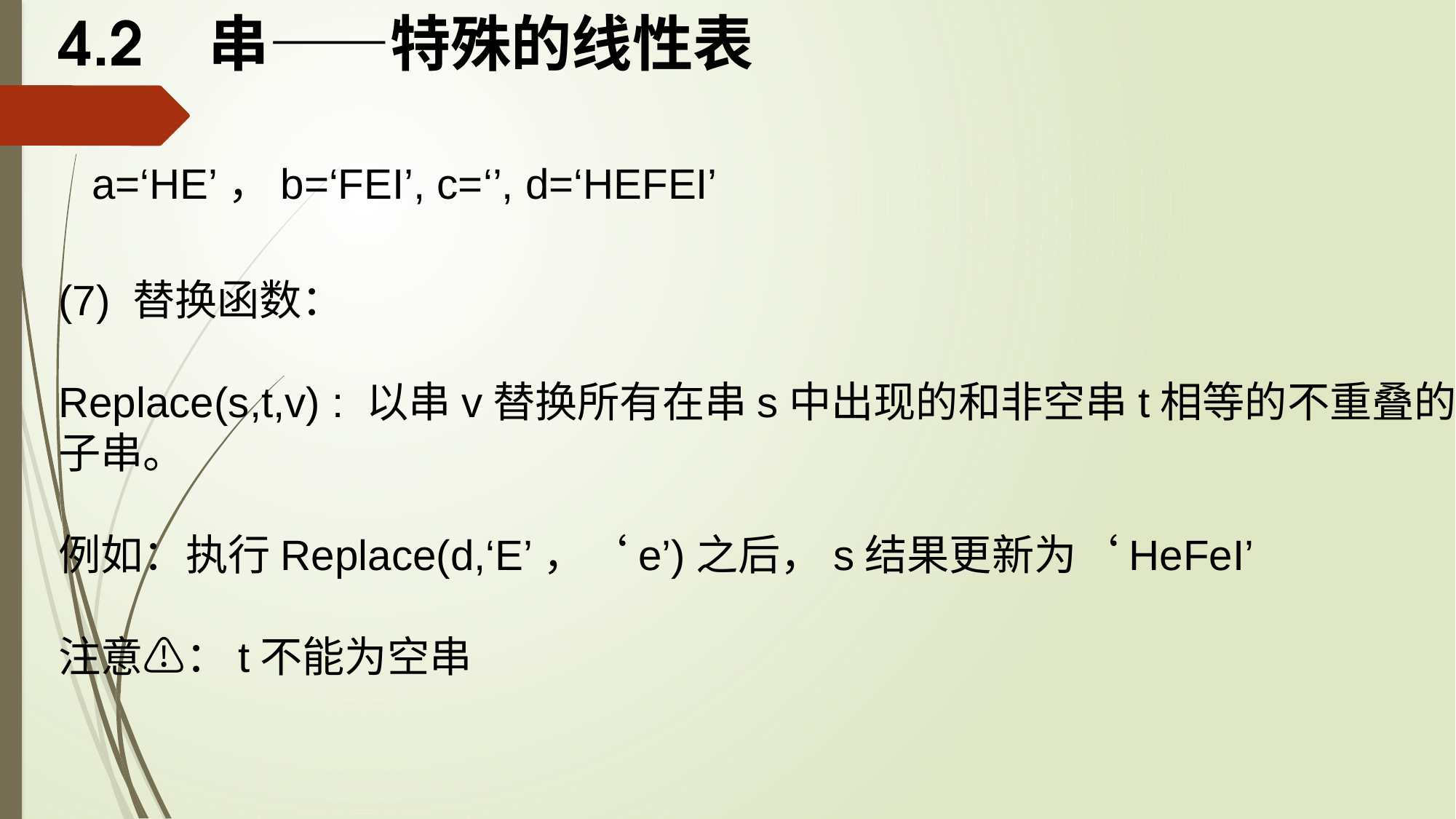

# 4.2   串——特殊的线性表
a=‘HE’，b=‘FEI’, c=‘’, d=‘HEFEI’
(7) 替换函数：

Replace(s,t,v) : 以串v替换所有在串s中出现的和非空串t相等的不重叠的子串。

例如：执行Replace(d,‘E’，‘e’)之后，s结果更新为‘HeFeI’

注意⚠️：t不能为空串